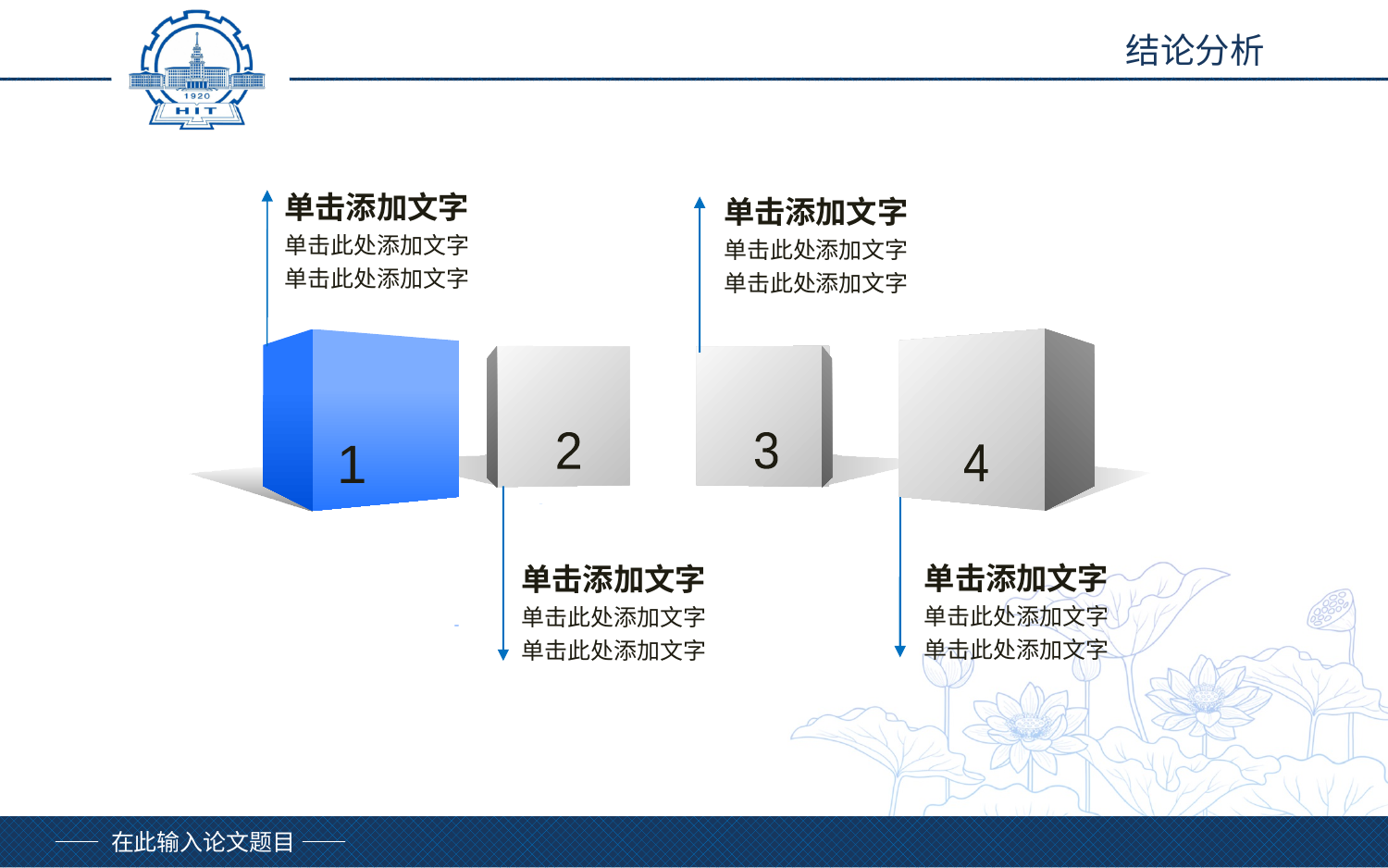

结论分析
单击添加文字
单击此处添加文字
单击此处添加文字
单击添加文字
单击此处添加文字
单击此处添加文字

2
3
1
4

单击添加文字
单击此处添加文字
单击此处添加文字
单击添加文字
单击此处添加文字
单击此处添加文字